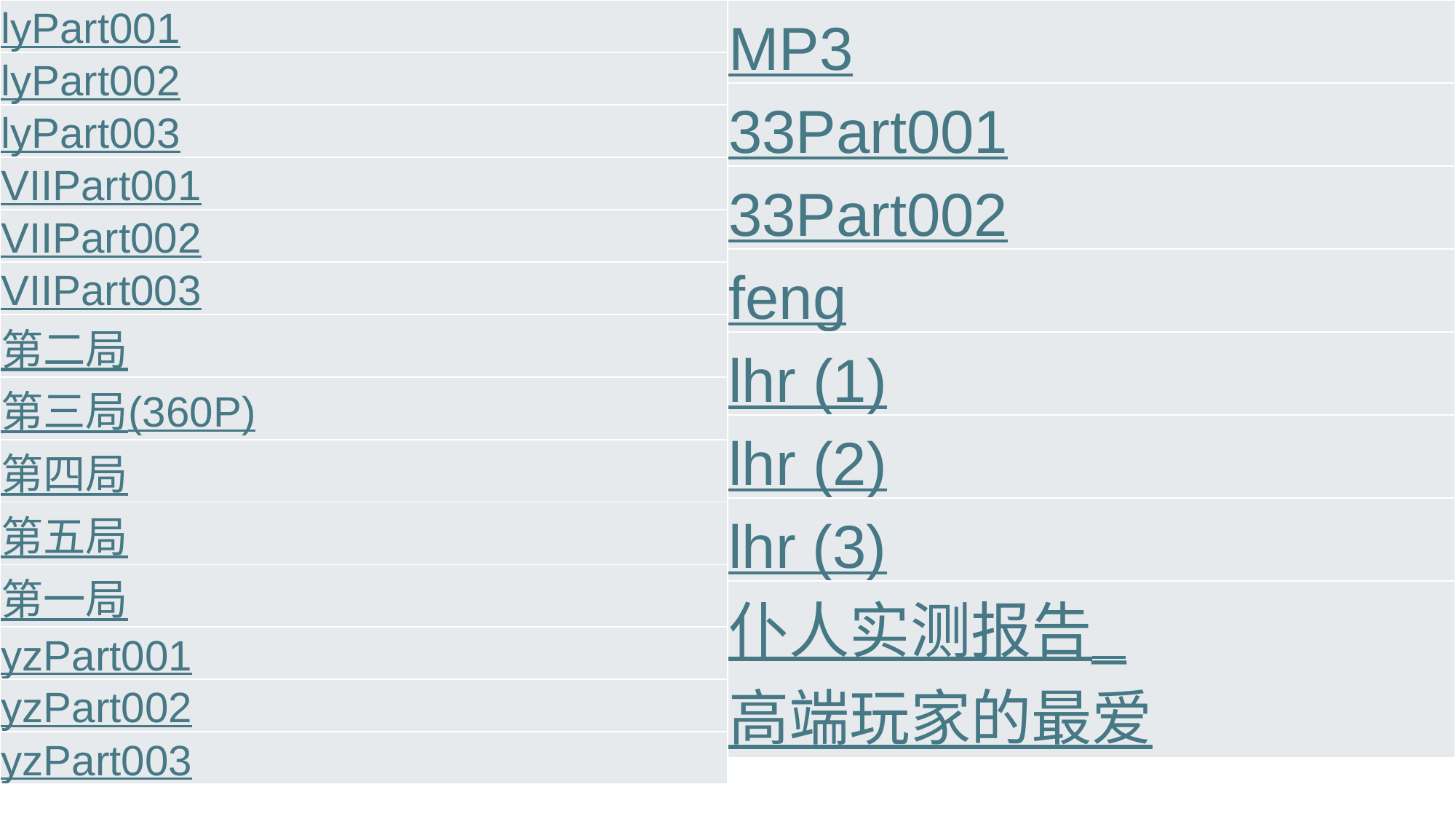

| lyPart001 |
| --- |
| lyPart002 |
| lyPart003 |
| VIIPart001 |
| VIIPart002 |
| VIIPart003 |
| 第二局 |
| 第三局(360P) |
| 第四局 |
| 第五局 |
| 第一局 |
| yzPart001 |
| yzPart002 |
| yzPart003 |
| MP3 |
| --- |
| 33Part001 |
| 33Part002 |
| feng |
| lhr (1) |
| lhr (2) |
| lhr (3) |
| 仆人实测报告\_高端玩家的最爱 |